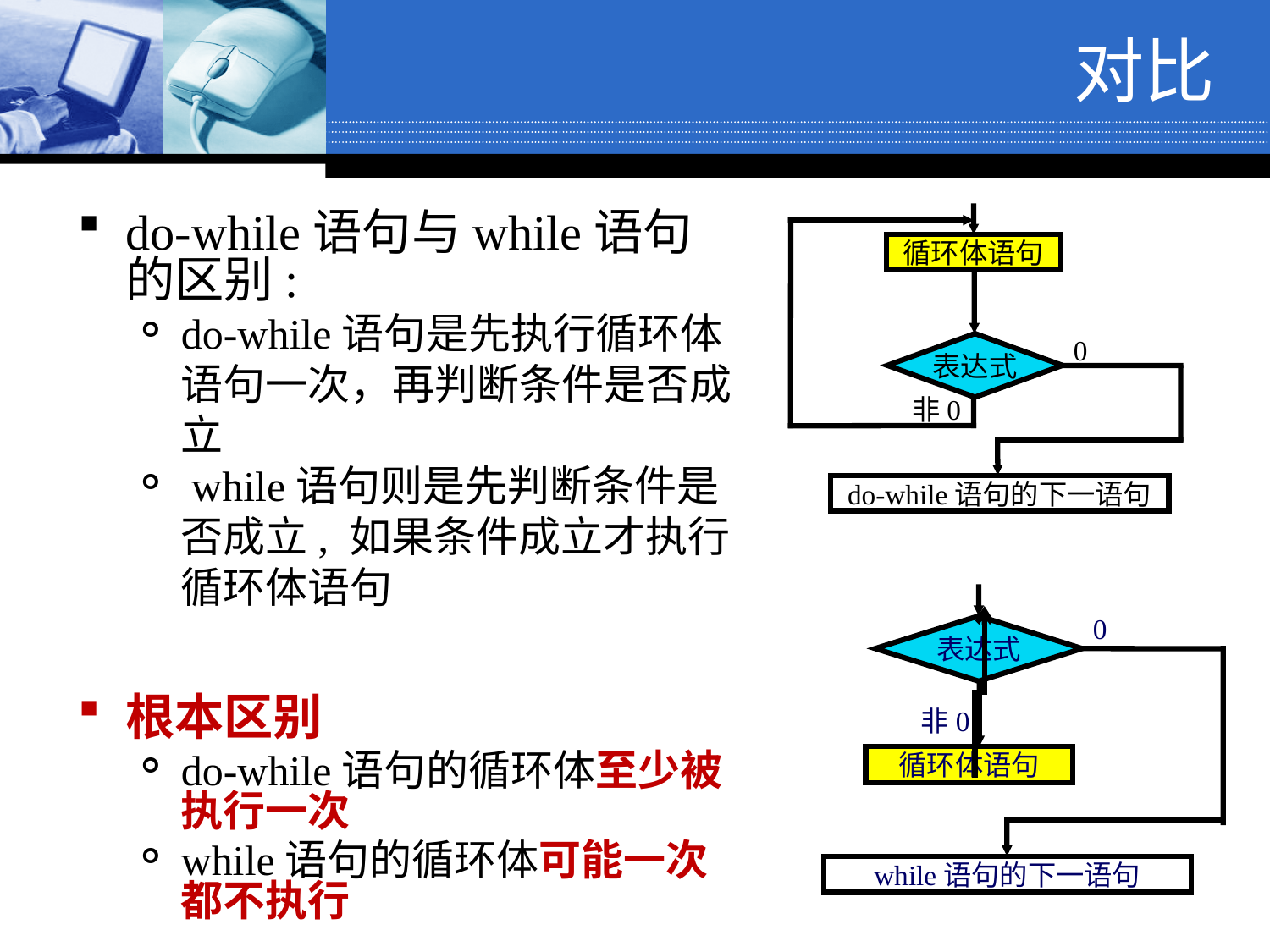

# 对比
do-while语句与while语句的区别:
do-while语句是先执行循环体语句一次，再判断条件是否成立
 while语句则是先判断条件是否成立, 如果条件成立才执行循环体语句

根本区别
do-while语句的循环体至少被执行一次
while语句的循环体可能一次都不执行

循环体语句

0
表达式

非0

do-while语句的下一语句

0
表达式

非0
循环体语句

while语句的下一语句